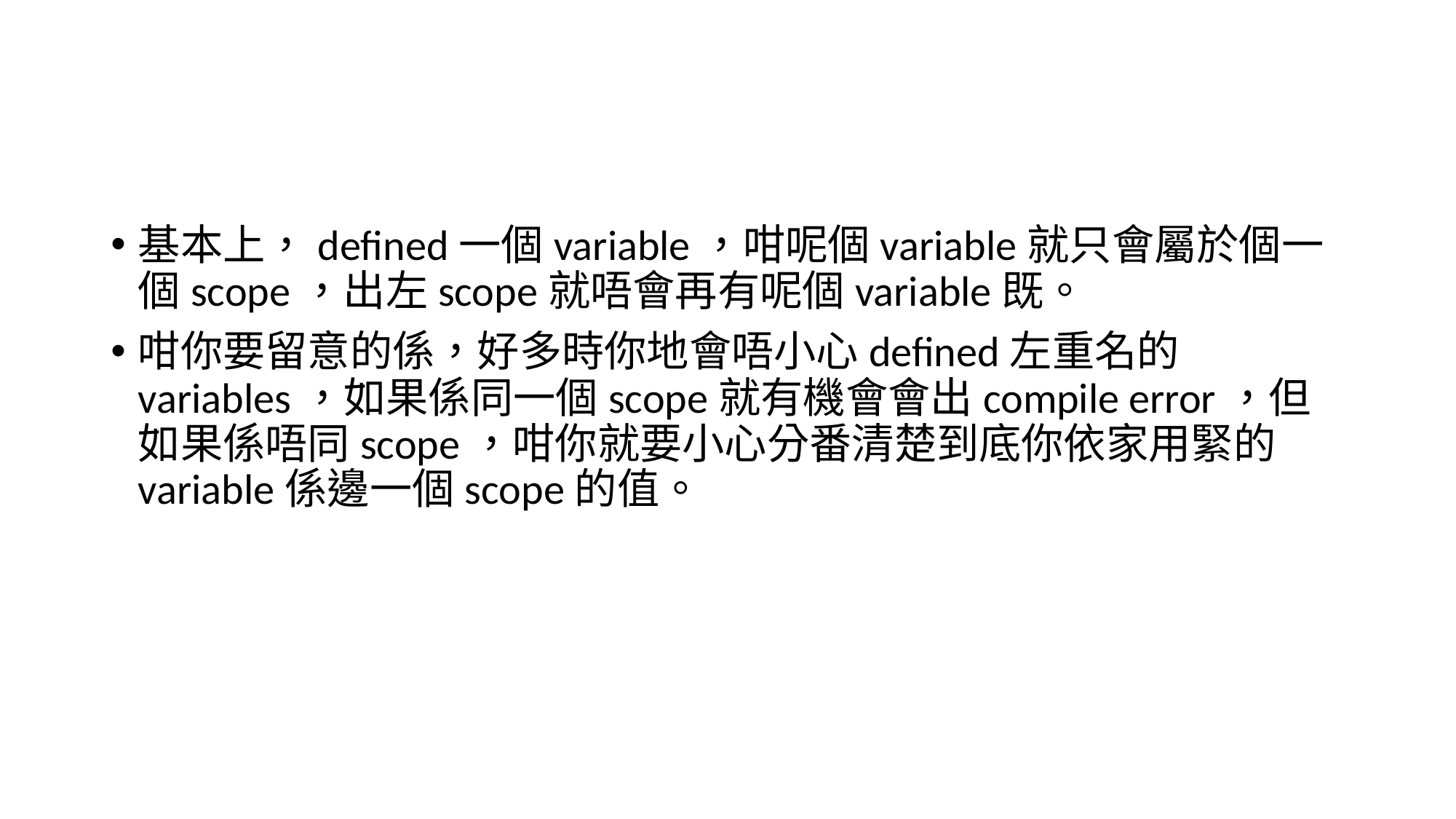

#
基本上，defined一個variable，咁呢個variable就只會屬於個一個scope，出左scope就唔會再有呢個variable既。
咁你要留意的係，好多時你地會唔小心defined左重名的variables，如果係同一個scope就有機會會出compile error，但如果係唔同scope，咁你就要小心分番清楚到底你依家用緊的variable係邊一個scope的值。